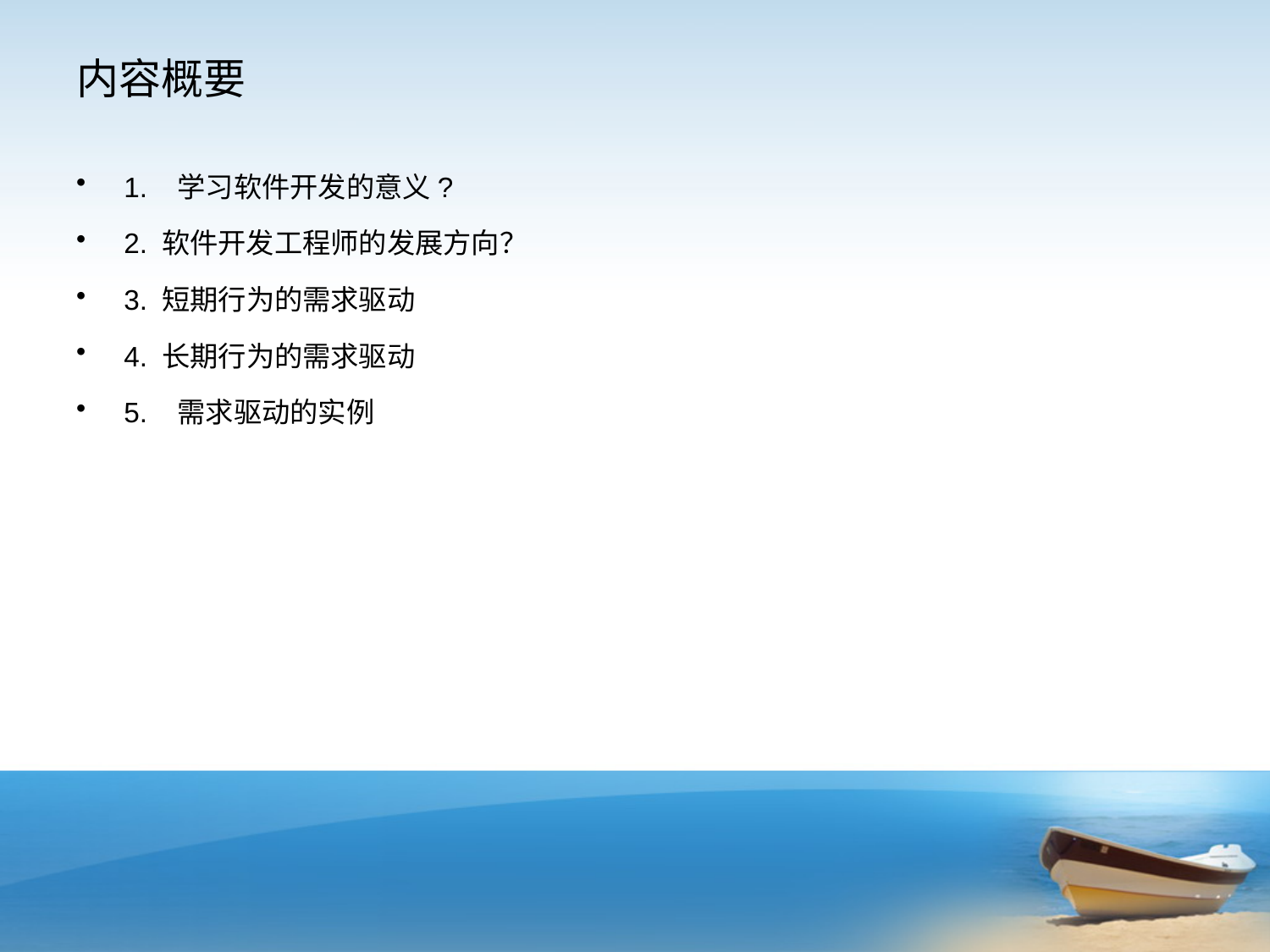

# 内容概要
1.   学习软件开发的意义?
2. 软件开发工程师的发展方向？
3. 短期行为的需求驱动
4. 长期行为的需求驱动
5.   需求驱动的实例